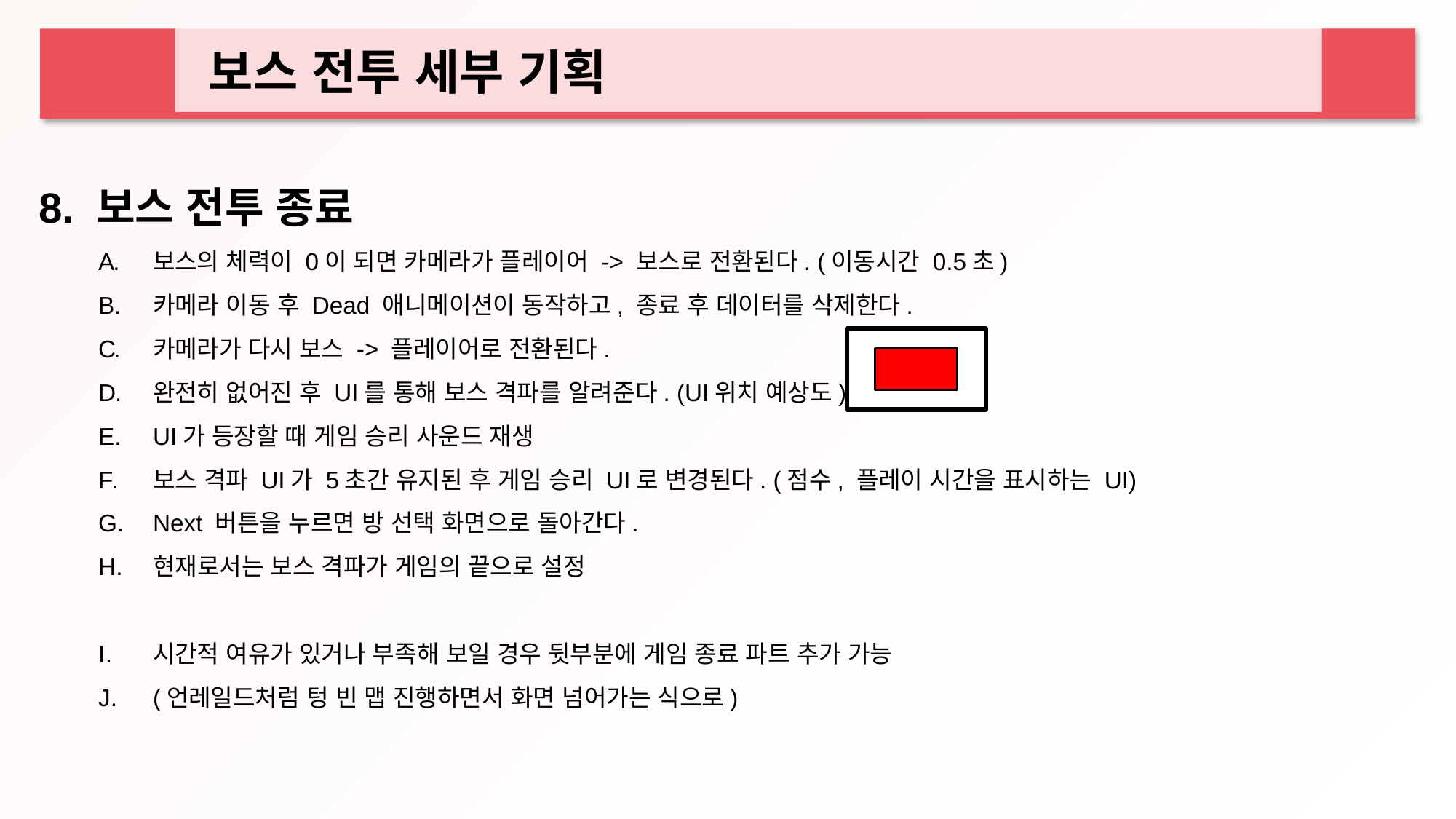

보스 전투 세부 기획

8. 보스 전투 종료
보스의 체력이 0이 되면 카메라가 플레이어 -> 보스로 전환된다. (이동시간 0.5초)
카메라 이동 후 Dead 애니메이션이 동작하고, 종료 후 데이터를 삭제한다.
카메라가 다시 보스 -> 플레이어로 전환된다.
완전히 없어진 후 UI를 통해 보스 격파를 알려준다. (UI위치 예상도)
UI가 등장할 때 게임 승리 사운드 재생
보스 격파 UI가 5초간 유지된 후 게임 승리 UI로 변경된다. (점수, 플레이 시간을 표시하는 UI)
Next 버튼을 누르면 방 선택 화면으로 돌아간다.
현재로서는 보스 격파가 게임의 끝으로 설정

시간적 여유가 있거나 부족해 보일 경우 뒷부분에 게임 종료 파트 추가 가능
(언레일드처럼 텅 빈 맵 진행하면서 화면 넘어가는 식으로)